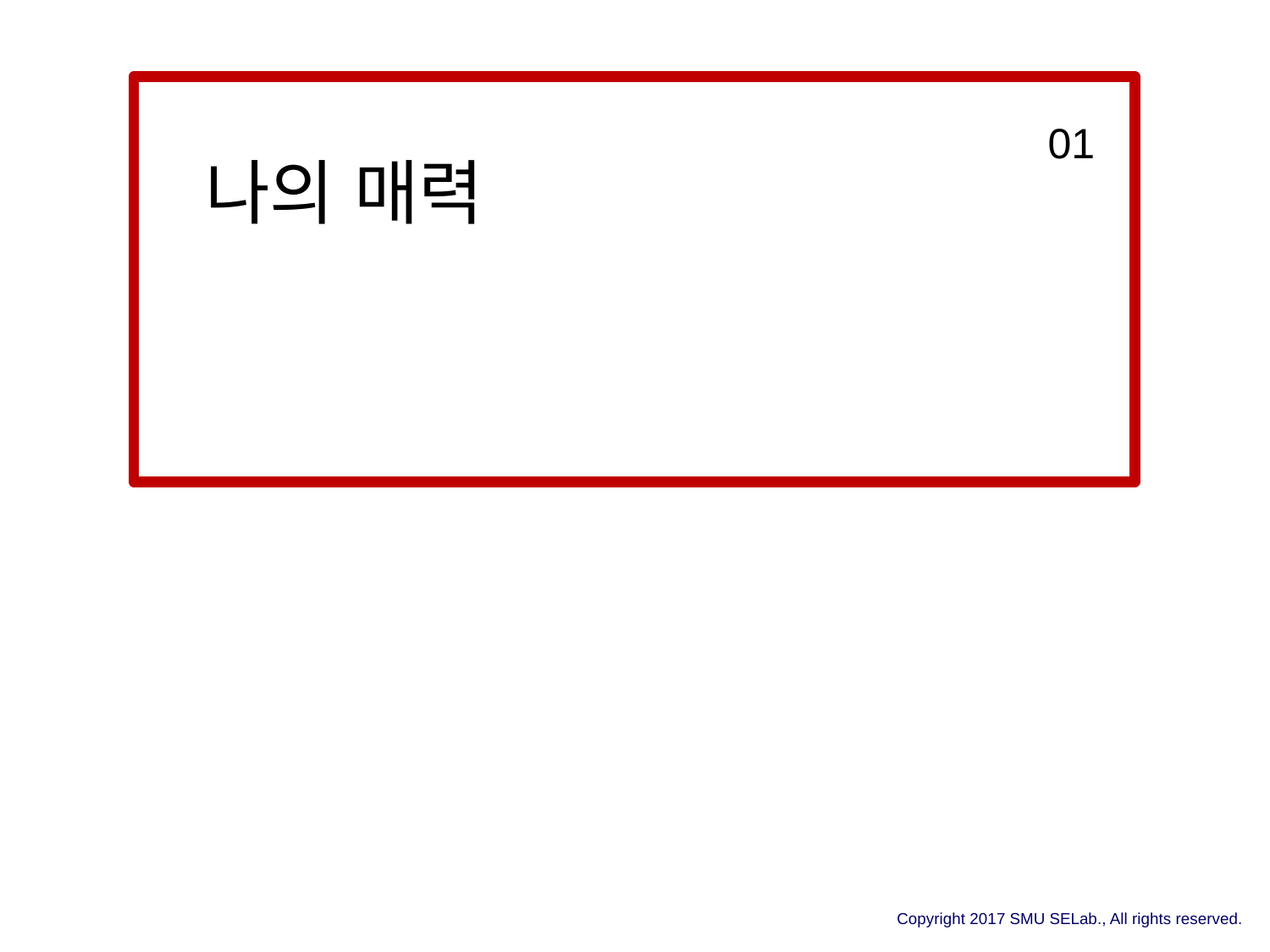

01
나의 매력
Copyright 2017 SMU SELab., All rights reserved.